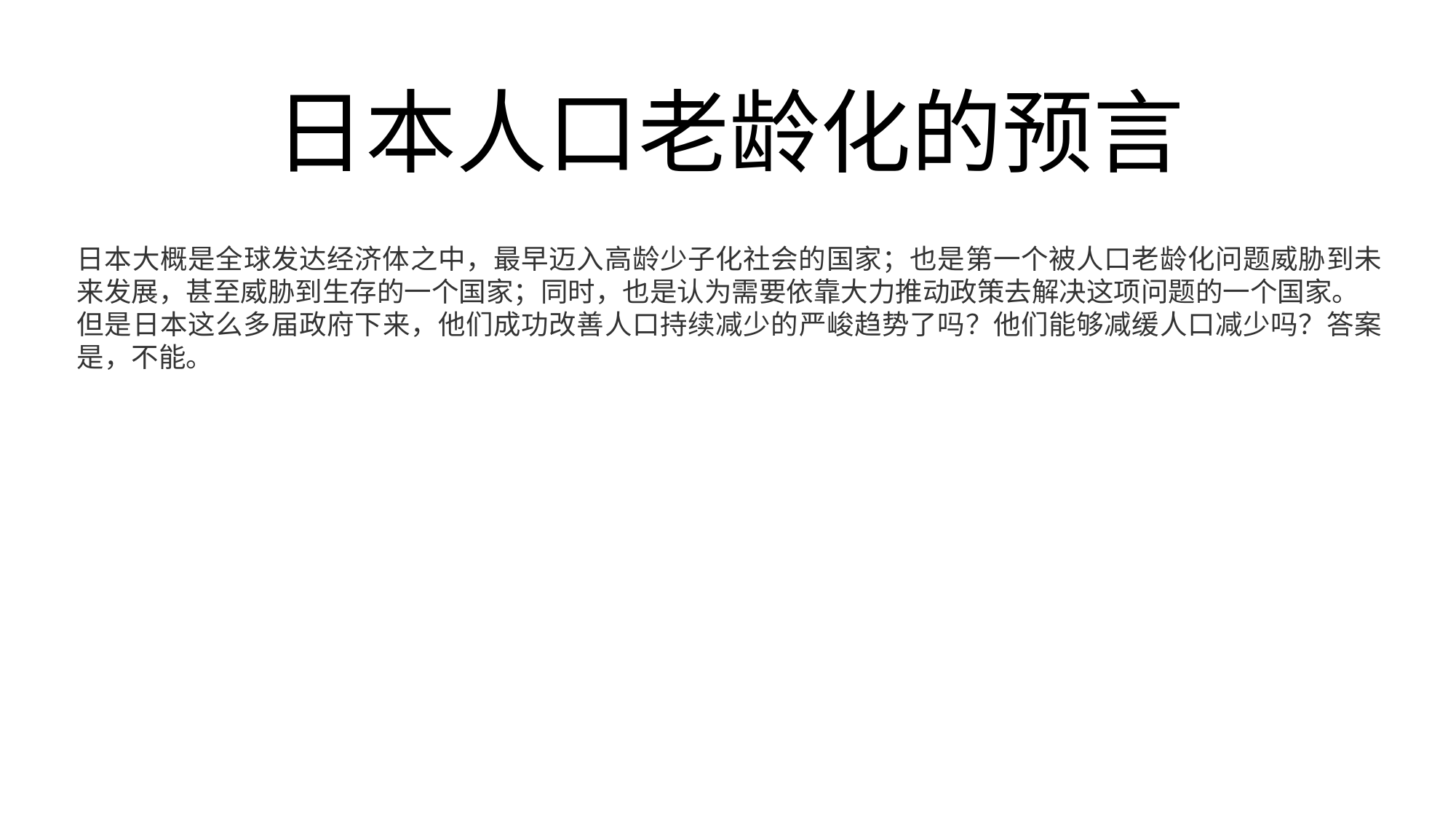

# 日本人口老龄化的预言
日本大概是全球发达经济体之中，最早迈入高龄少子化社会的国家；也是第一个被人口老龄化问题威胁到未来发展，甚至威胁到生存的一个国家；同时，也是认为需要依靠大力推动政策去解决这项问题的一个国家。
但是日本这么多届政府下来，他们成功改善人口持续减少的严峻趋势了吗？他们能够减缓人口减少吗？答案是，不能。